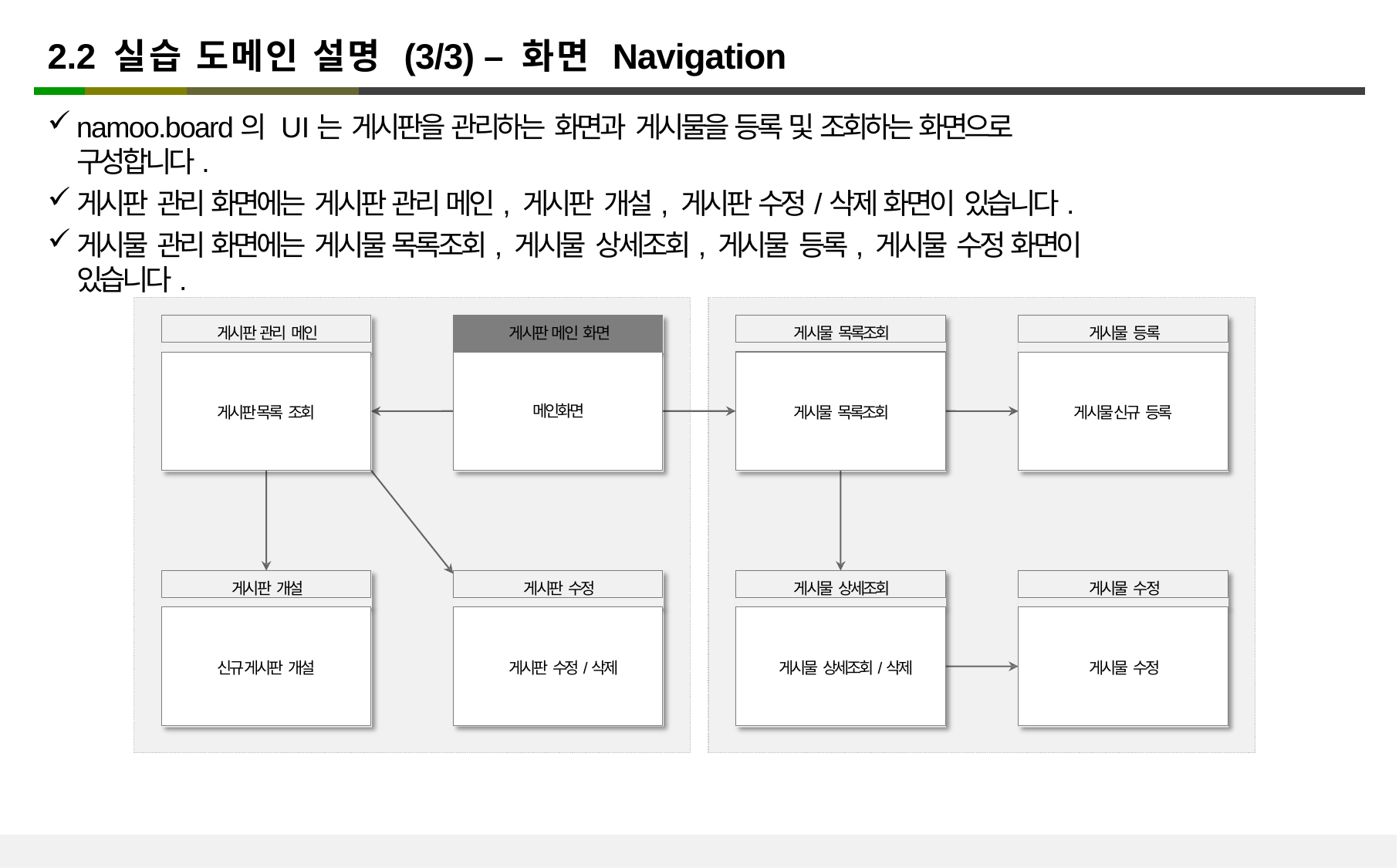

# 2.2 실습 도메인 설명 (3/3) – 화면 Navigation
namoo.board의 UI는 게시판을  관리하는 화면과  게시물을 등록 및 조회하는 화면으로 구성합니다.
게시판 관리 화면에는  게시판 관리 메인, 게시판  개설, 게시판  수정/삭제  화면이 있습니다.
게시물 관리 화면에는  게시물 목록조회, 게시물  상세조회, 게시물  등록, 게시물  수정 화면이 있습니다.

게시물 목록조회
게시판 관리 메인
게시물 등록
게시판 메인 화면

게시물 목록조회

게시물 신규 등록

게시판 목록 조회
메인화면

게시판 수정
게시판 개설
게시물 상세조회
게시물 수정

게시판 수정/삭제

신규 게시판 개설

게시물 상세조회/삭제

게시물 수정